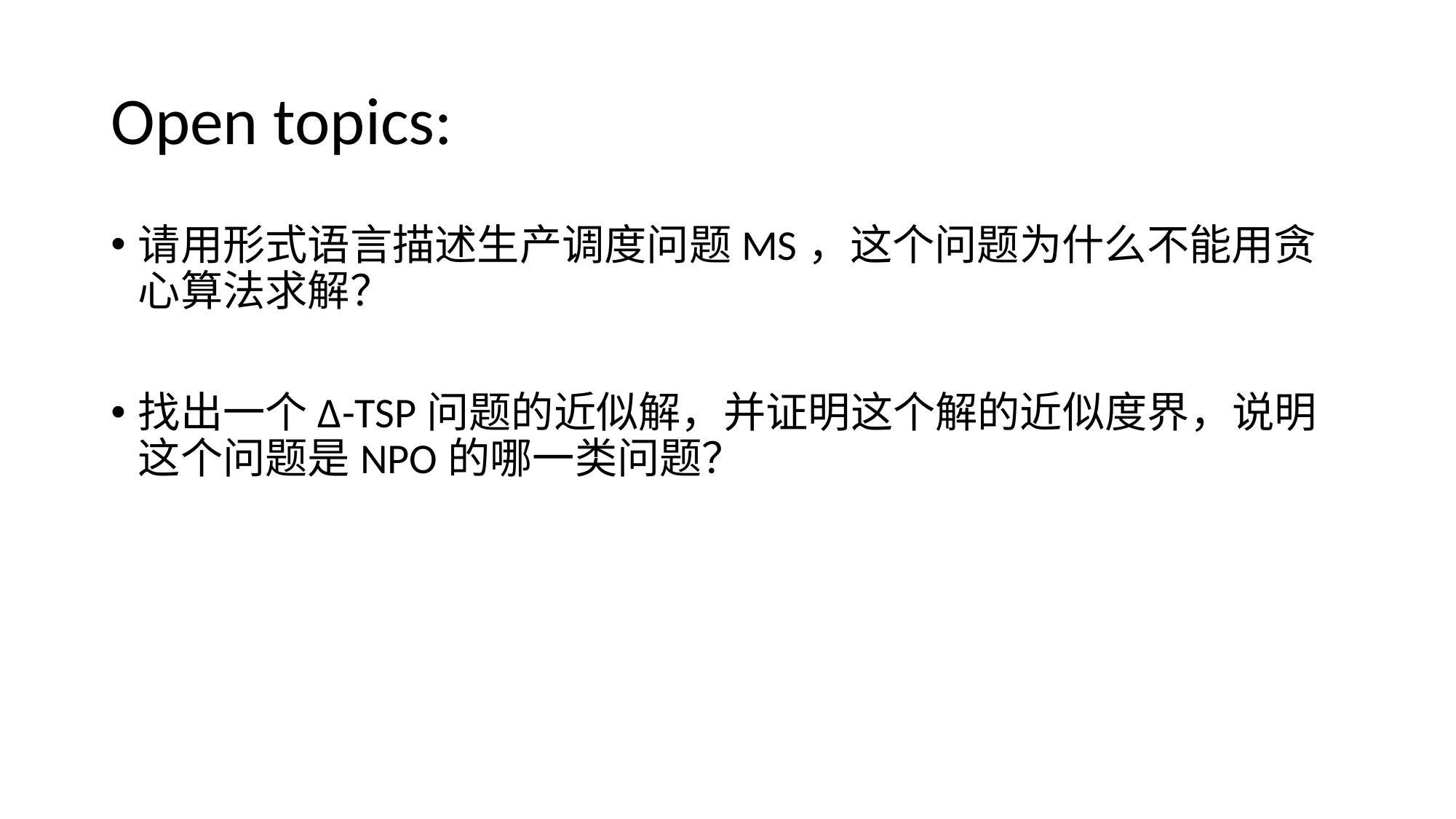

# Open topics:
请用形式语言描述生产调度问题MS，这个问题为什么不能用贪心算法求解？

找出一个Δ-TSP问题的近似解，并证明这个解的近似度界，说明这个问题是NPO的哪一类问题？